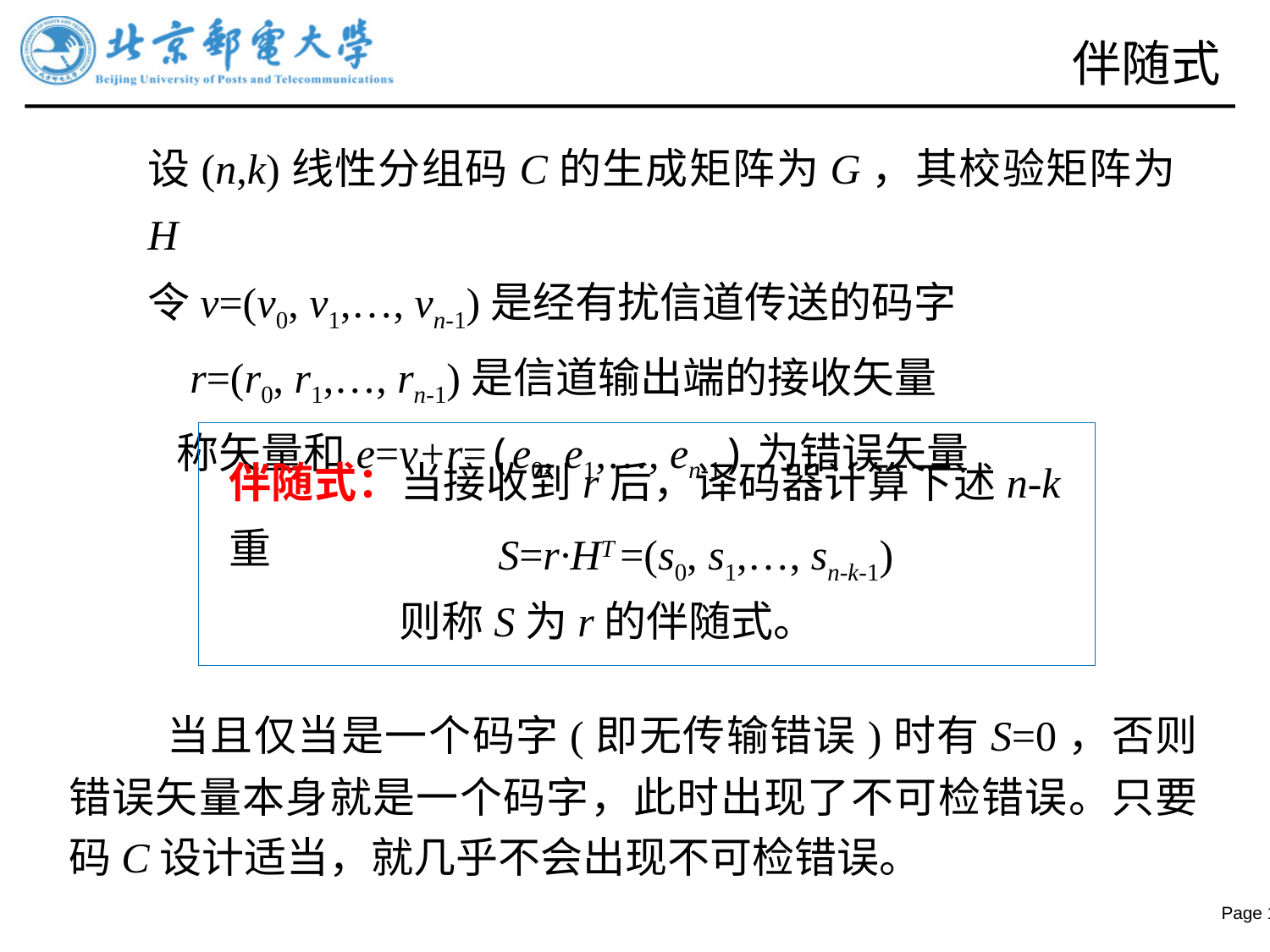

# 伴随式
设(n,k)线性分组码C的生成矩阵为G，其校验矩阵为H
令v=(v0, v1,…, vn-1)是经有扰信道传送的码字
    r=(r0, r1,…, rn-1)是信道输出端的接收矢量
  称矢量和e=v+r=(e0, e1,…, en-1)为错误矢量

伴随式：当接收到r后，译码器计算下述n-k重

S=r·HT =(s0, s1,…, sn-k-1)
则称S为r的伴随式。
        当且仅当是一个码字(即无传输错误)时有S=0，否则错误矢量本身就是一个码字，此时出现了不可检错误。只要码C设计适当，就几乎不会出现不可检错误。